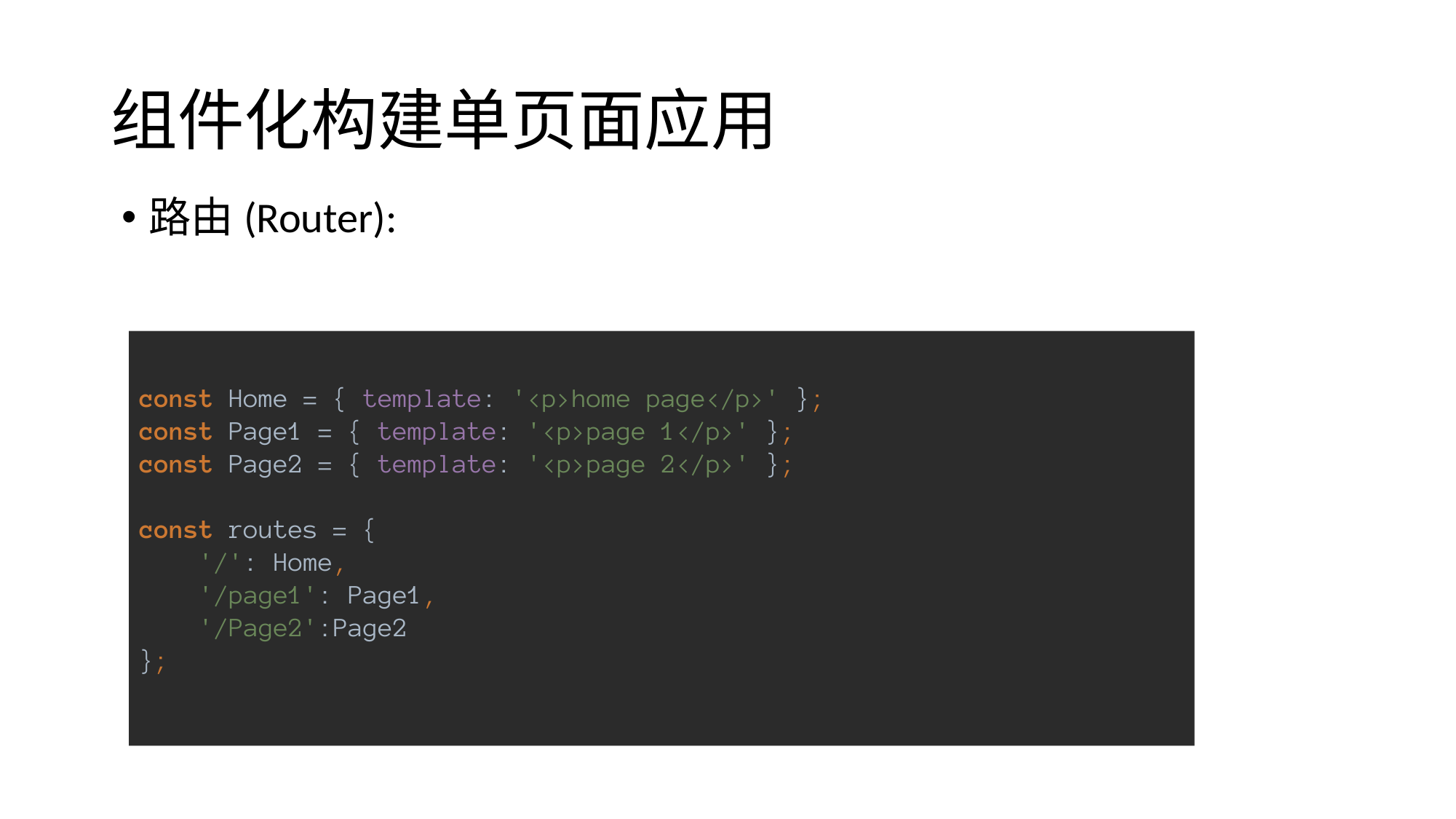

# 组件化构建单页面应用
路由(Router):

const Home = { template: '<p>home page</p>' };
const Page1 = { template: '<p>page 1</p>' };
const Page2 = { template: '<p>page 2</p>' };
const routes = {
    '/': Home,
    '/page1': Page1,
    '/Page2':Page2
};